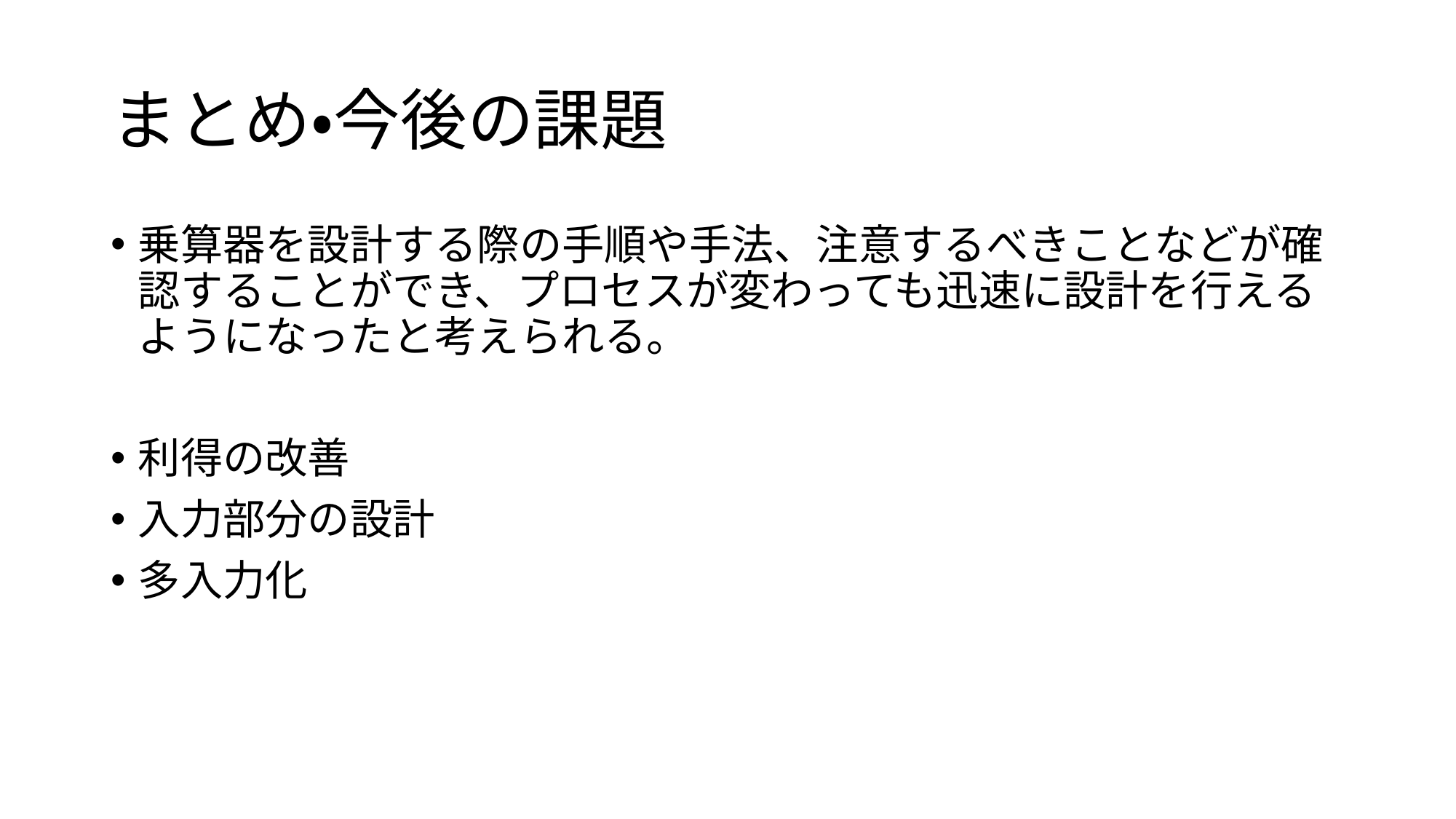

# まとめ・今後の課題
乗算器を設計する際の手順や手法、注意するべきことなどが確認することができ、プロセスが変わっても迅速に設計を行えるようになったと考えられる。

利得の改善
入力部分の設計
多入力化